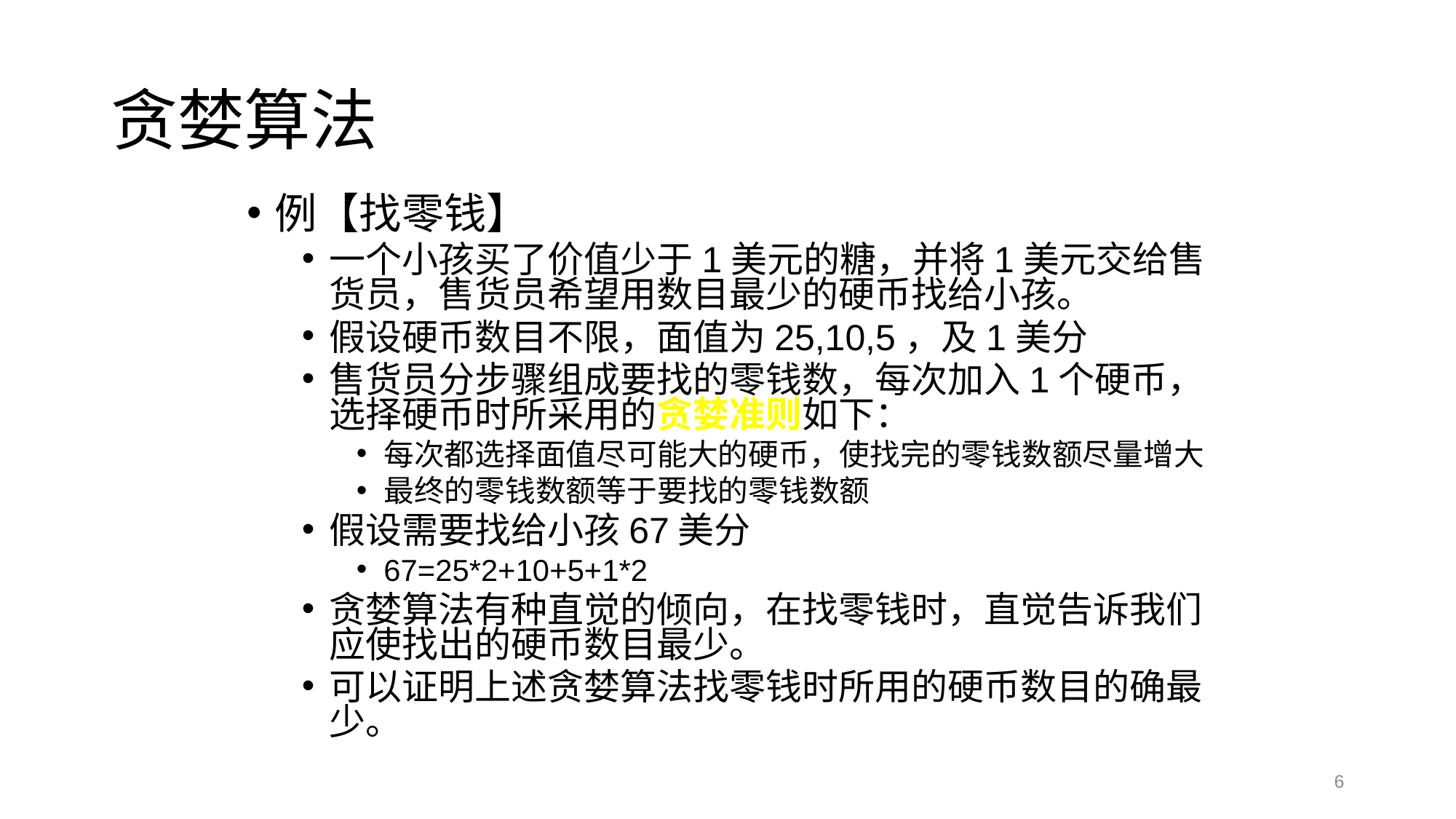

# 贪婪算法
例【找零钱】
一个小孩买了价值少于1美元的糖，并将1美元交给售货员，售货员希望用数目最少的硬币找给小孩。
假设硬币数目不限，面值为25,10,5，及1美分
售货员分步骤组成要找的零钱数，每次加入1个硬币，选择硬币时所采用的贪婪准则如下：
每次都选择面值尽可能大的硬币，使找完的零钱数额尽量增大
最终的零钱数额等于要找的零钱数额
假设需要找给小孩67美分
67=25*2+10+5+1*2
贪婪算法有种直觉的倾向，在找零钱时，直觉告诉我们应使找出的硬币数目最少。
可以证明上述贪婪算法找零钱时所用的硬币数目的确最少。
6